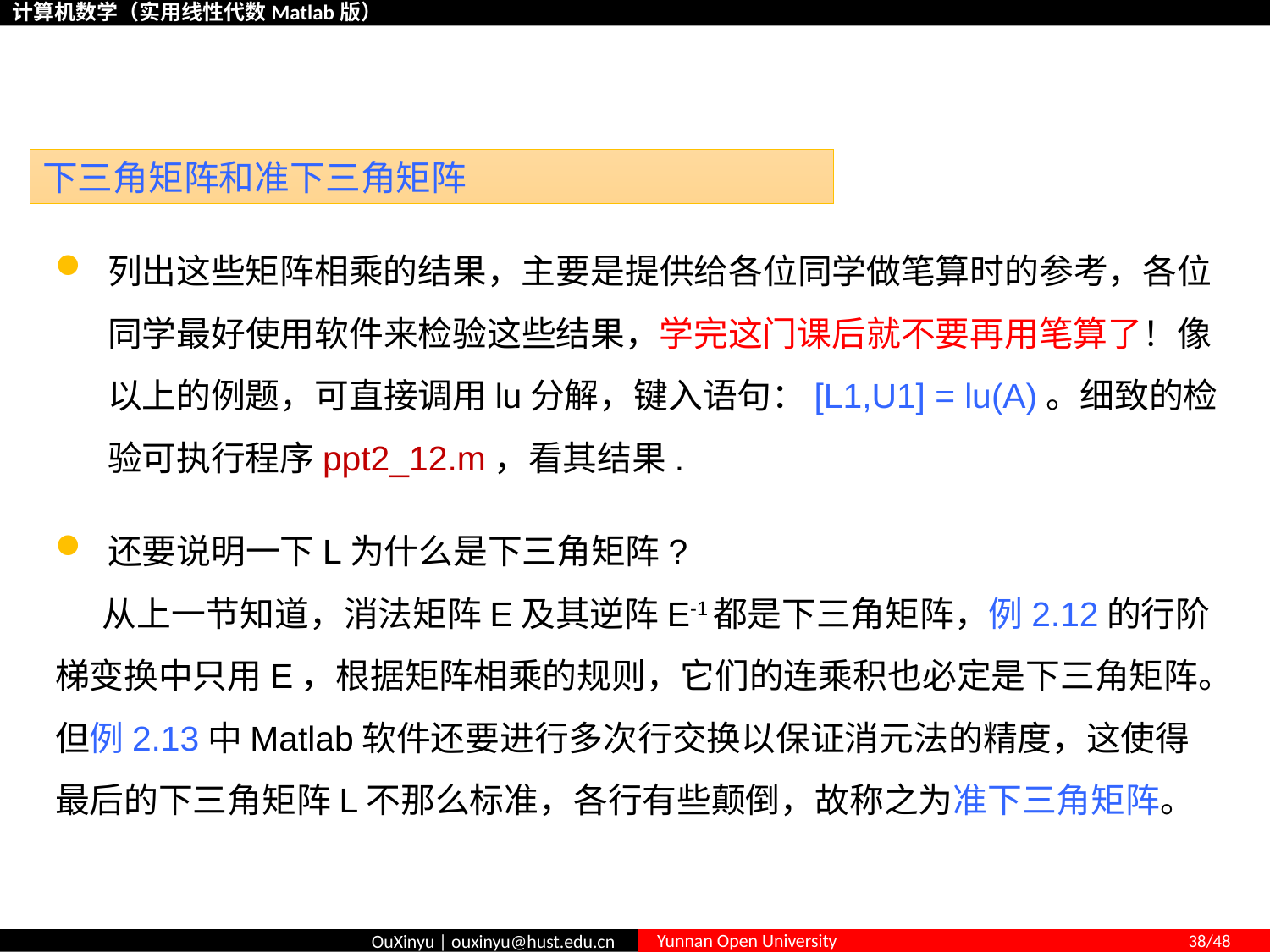

# 2.5   行阶梯变换的等价 - LU分解
下三角矩阵和准下三角矩阵
列出这些矩阵相乘的结果，主要是提供给各位同学做笔算时的参考，各位同学最好使用软件来检验这些结果，学完这门课后就不要再用笔算了！像以上的例题，可直接调用lu分解，键入语句：[L1,U1] = lu(A)。细致的检验可执行程序ppt2_12.m，看其结果.
还要说明一下L为什么是下三角矩阵?
     从上一节知道，消法矩阵E及其逆阵E-1都是下三角矩阵，例2.12的行阶梯变换中只用E，根据矩阵相乘的规则，它们的连乘积也必定是下三角矩阵。但例2.13中Matlab软件还要进行多次行交换以保证消元法的精度，这使得最后的下三角矩阵L不那么标准，各行有些颠倒，故称之为准下三角矩阵。